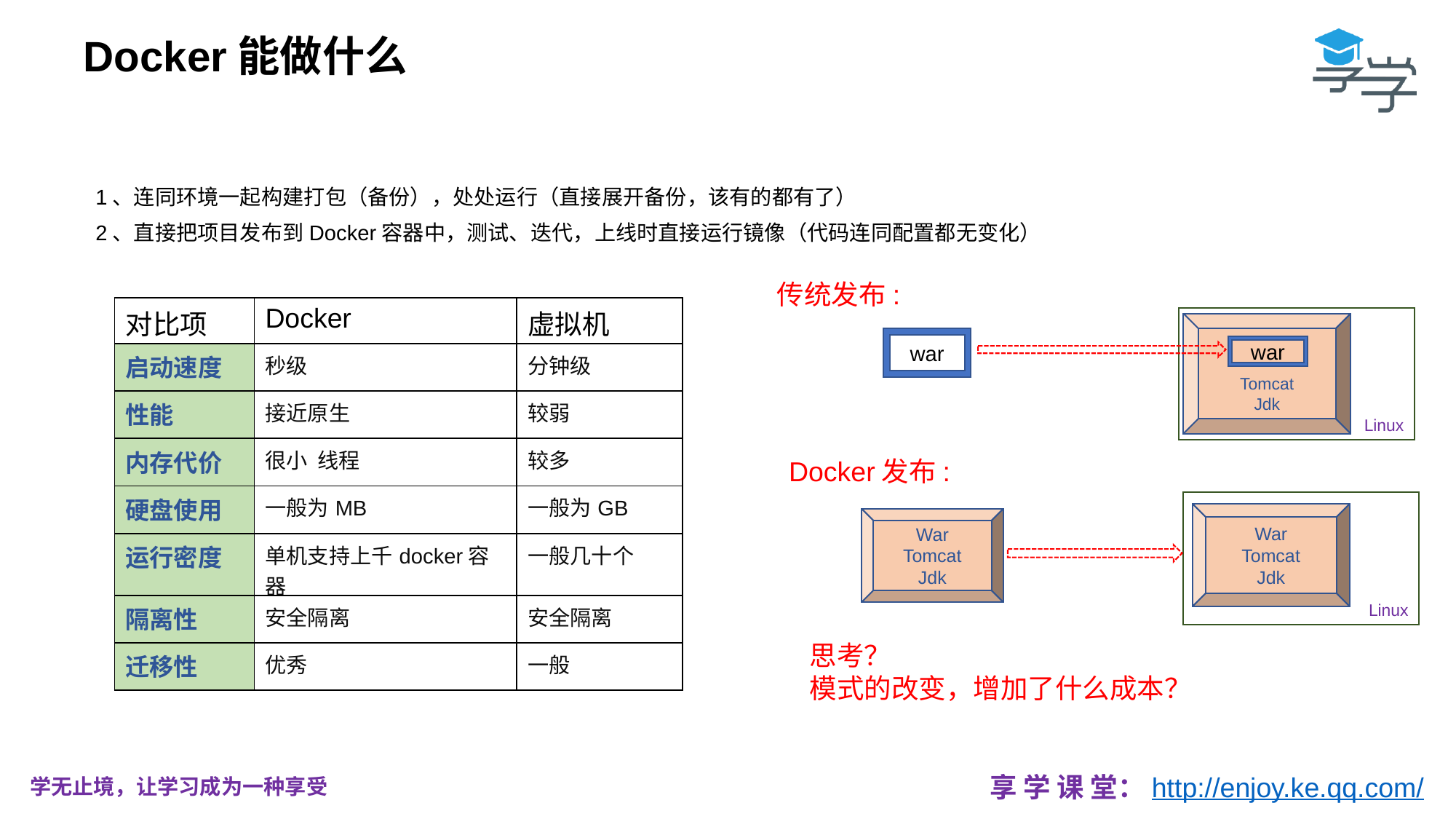

Docker能做什么
1、连同环境一起构建打包（备份），处处运行（直接展开备份，该有的都有了）
2、直接把项目发布到Docker容器中，测试、迭代，上线时直接运行镜像（代码连同配置都无变化）
传统发布:
| 对比项 | Docker | 虚拟机 |
| --- | --- | --- |
| 启动速度 | 秒级 | 分钟级 |
| 性能 | 接近原生 | 较弱 |
| 内存代价 | 很小 线程 | 较多 |
| 硬盘使用 | 一般为MB | 一般为GB |
| 运行密度 | 单机支持上千docker容器 | 一般几十个 |
| 隔离性 | 安全隔离 | 安全隔离 |
| 迁移性 | 优秀 | 一般 |
Linux

Tomcat
Jdk
war
war

Docker发布:
Linux
War
Tomcat
Jdk
War
Tomcat
Jdk

思考？
模式的改变，增加了什么成本？